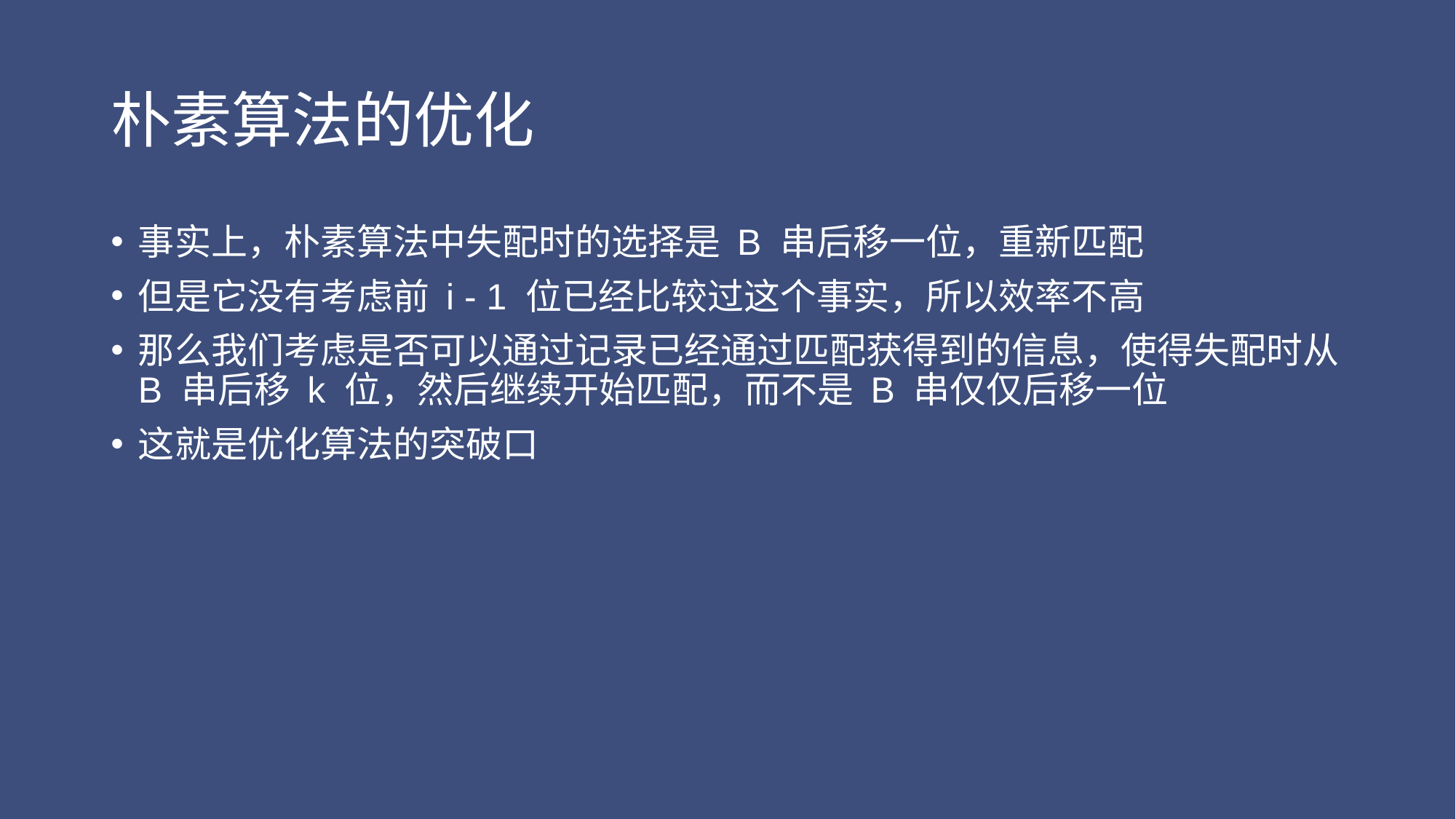

# 朴素算法的优化
事实上，朴素算法中失配时的选择是 B 串后移一位，重新匹配
但是它没有考虑前 i - 1 位已经比较过这个事实，所以效率不高
那么我们考虑是否可以通过记录已经通过匹配获得到的信息，使得失配时从B 串后移 k 位，然后继续开始匹配，而不是 B 串仅仅后移一位
这就是优化算法的突破口